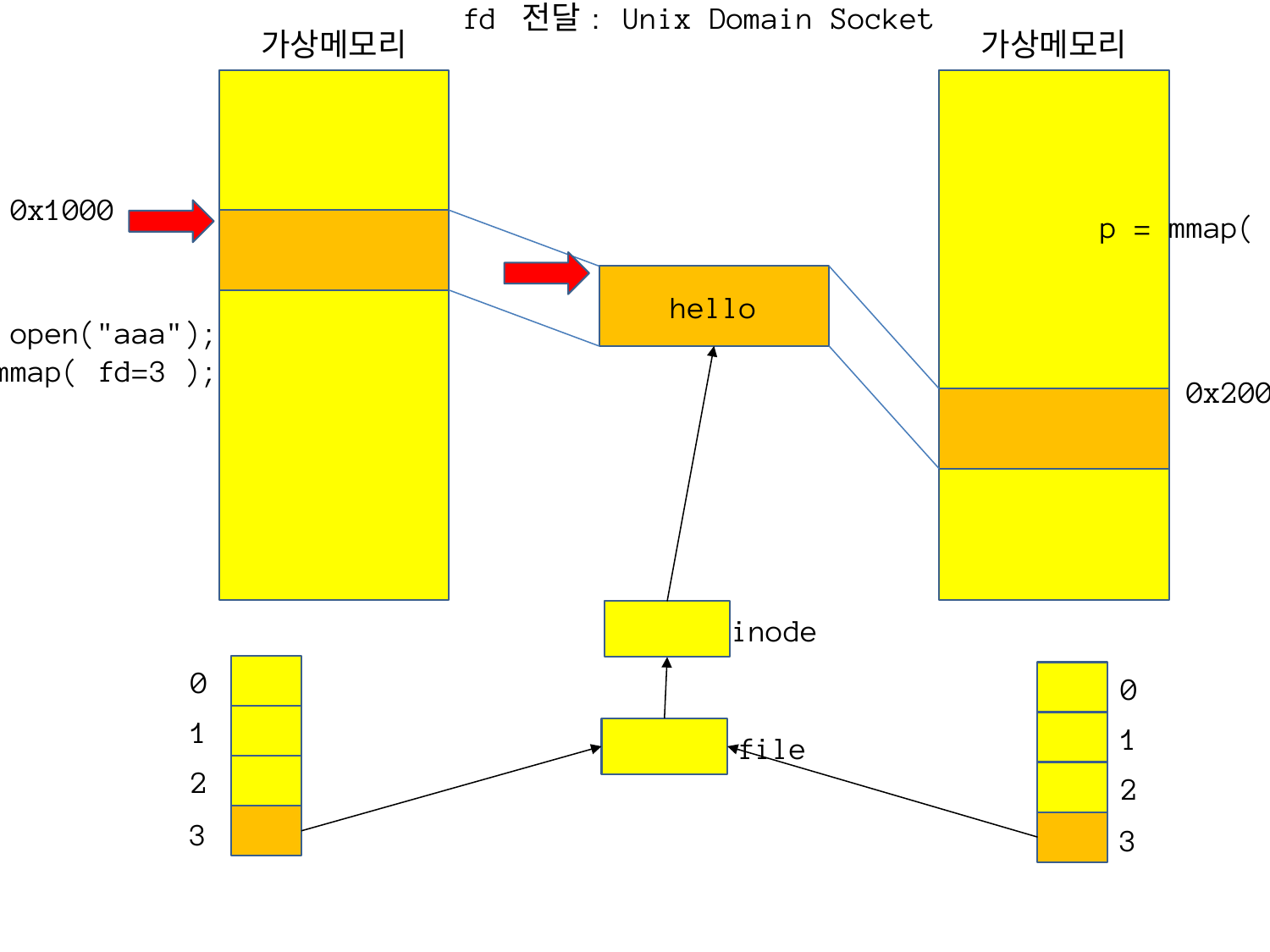

fd 전달: Unix Domain Socket
가상메모리
가상메모리

0x1000

p = mmap( fd=3 );

hello
fd = open("aaa");
p = mmap( fd=3 );
0x2000

inode
0

0
1

1

file
2

2

3

3